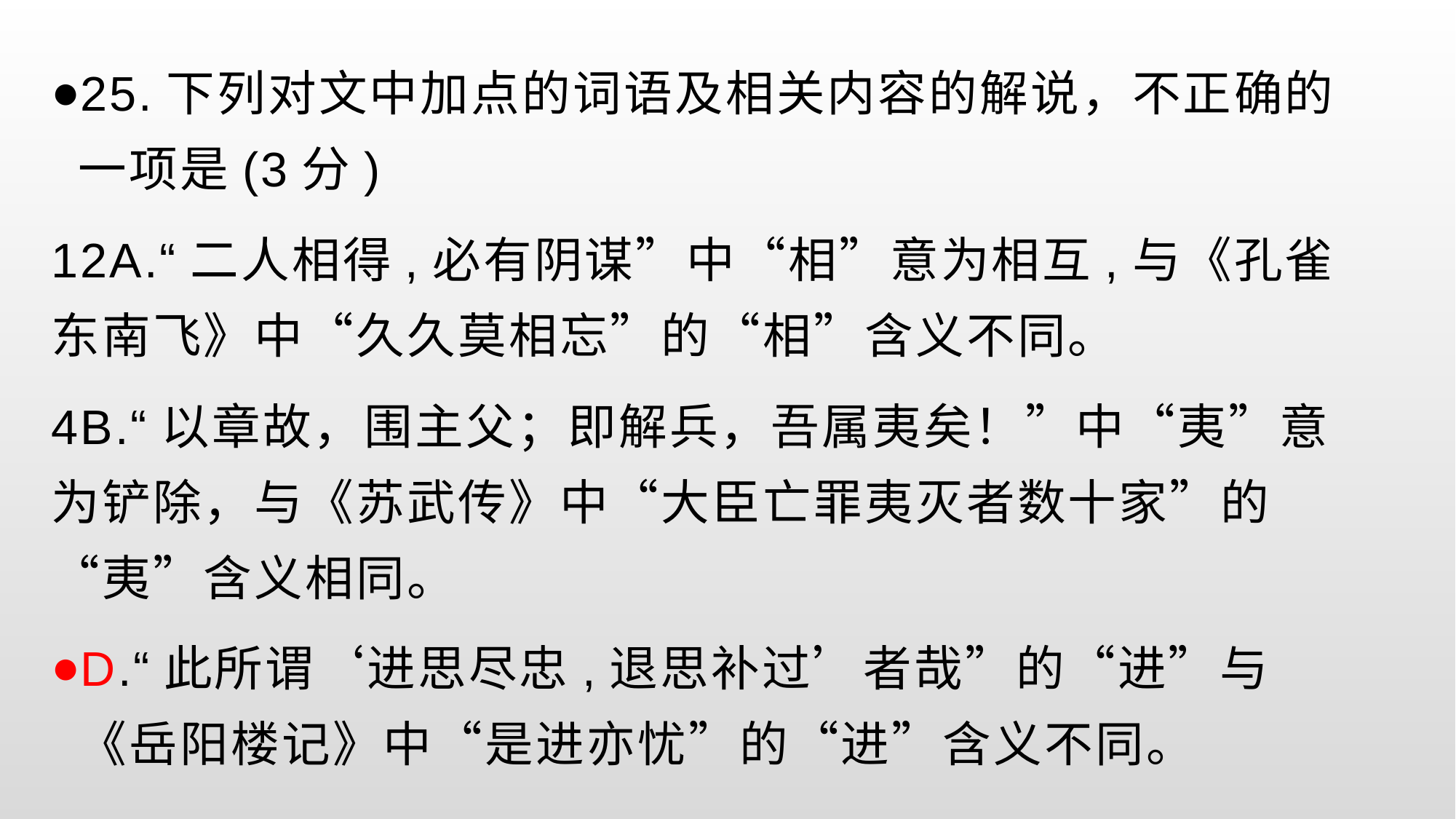

25.下列对文中加点的词语及相关内容的解说，不正确的一项是(3分)
12A.“二人相得,必有阴谋”中“相”意为相互,与《孔雀东南飞》中“久久莫相忘”的“相”含义不同。
4B.“以章故，围主父；即解兵，吾属夷矣！”中“夷”意为铲除，与《苏武传》中“大臣亡罪夷灭者数十家”的“夷”含义相同。
D.“此所谓‘进思尽忠,退思补过’者哉”的“进”与《岳阳楼记》中“是进亦忧”的“进”含义不同。